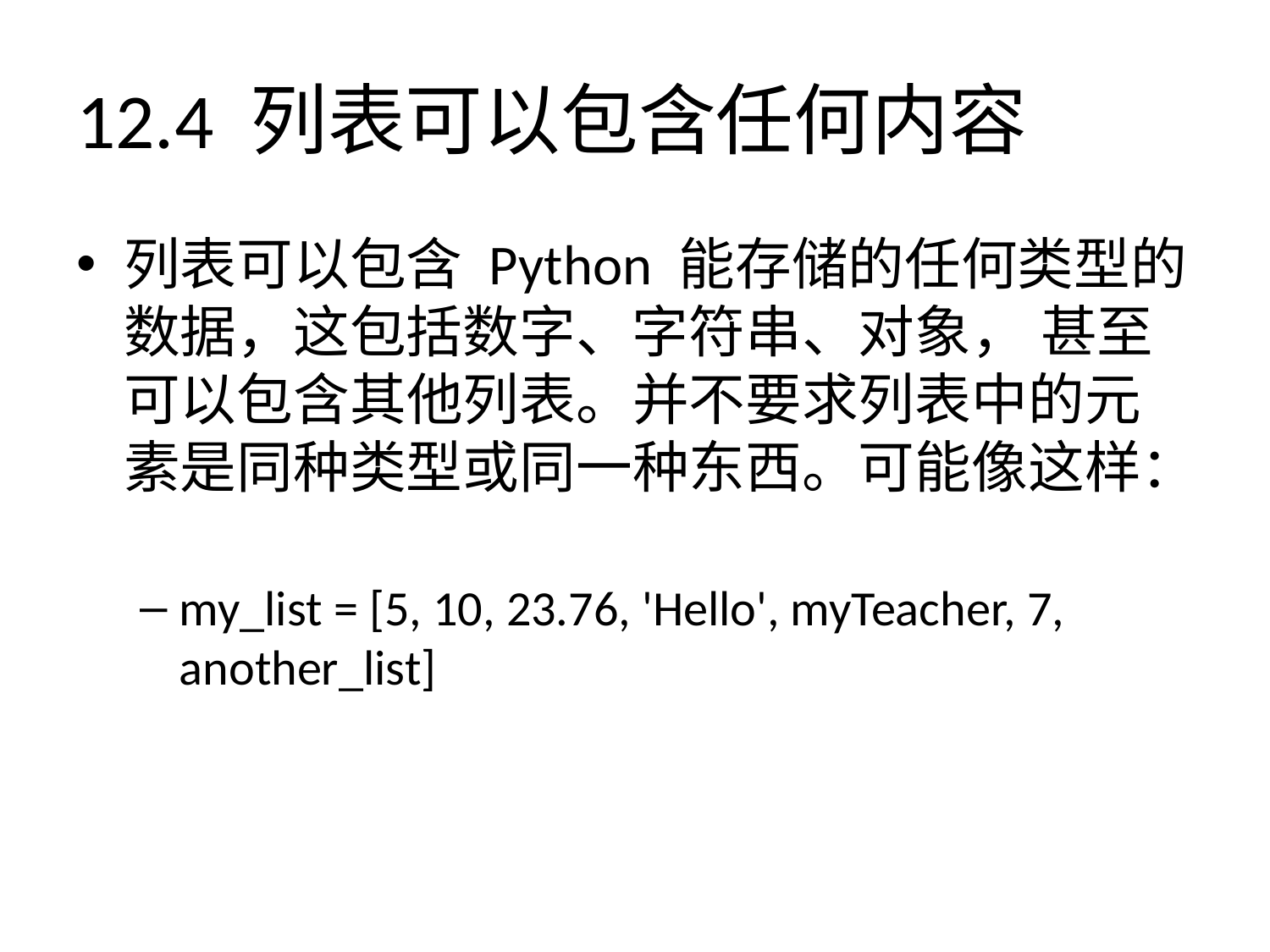

# 12.4 列表可以包含任何内容
列表可以包含 Python 能存储的任何类型的数据，这包括数字、字符串、对象， 甚至可以包含其他列表。并不要求列表中的元素是同种类型或同一种东西。可能像这样：
my_list = [5, 10, 23.76, 'Hello', myTeacher, 7, another_list]